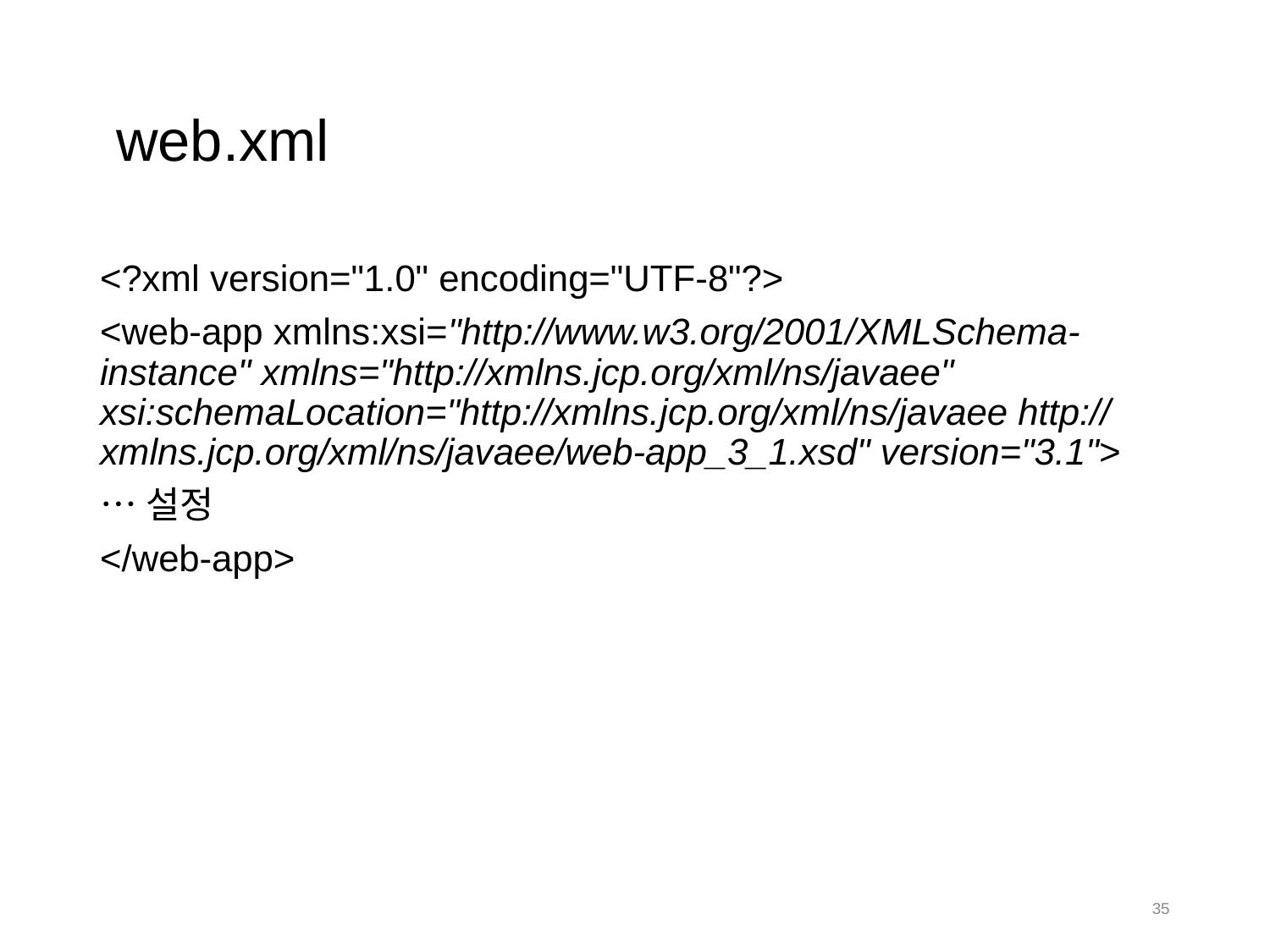

# web.xml
<?xml version="1.0" encoding="UTF-8"?>
<web-app xmlns:xsi="http://www.w3.org/2001/XMLSchema-instance" xmlns="http://xmlns.jcp.org/xml/ns/javaee" xsi:schemaLocation="http://xmlns.jcp.org/xml/ns/javaee http://xmlns.jcp.org/xml/ns/javaee/web-app_3_1.xsd" version="3.1">
…설정
</web-app>

35